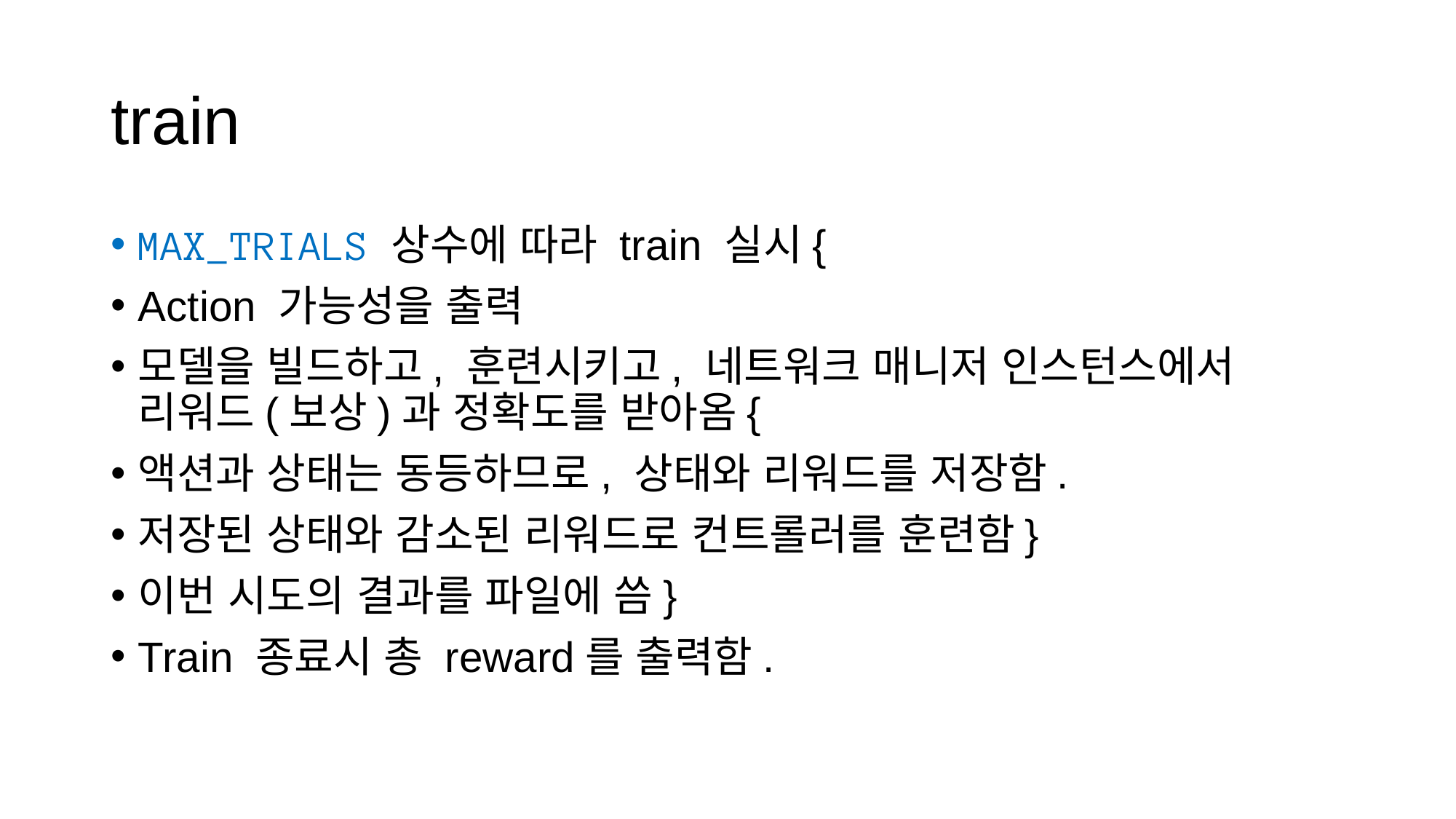

# train
MAX_TRIALS 상수에 따라 train 실시{
Action 가능성을 출력
모델을 빌드하고, 훈련시키고, 네트워크 매니저 인스턴스에서 리워드(보상)과 정확도를 받아옴{
액션과 상태는 동등하므로, 상태와 리워드를 저장함.
저장된 상태와 감소된 리워드로 컨트롤러를 훈련함}
이번 시도의 결과를 파일에 씀}
Train 종료시 총 reward를 출력함.